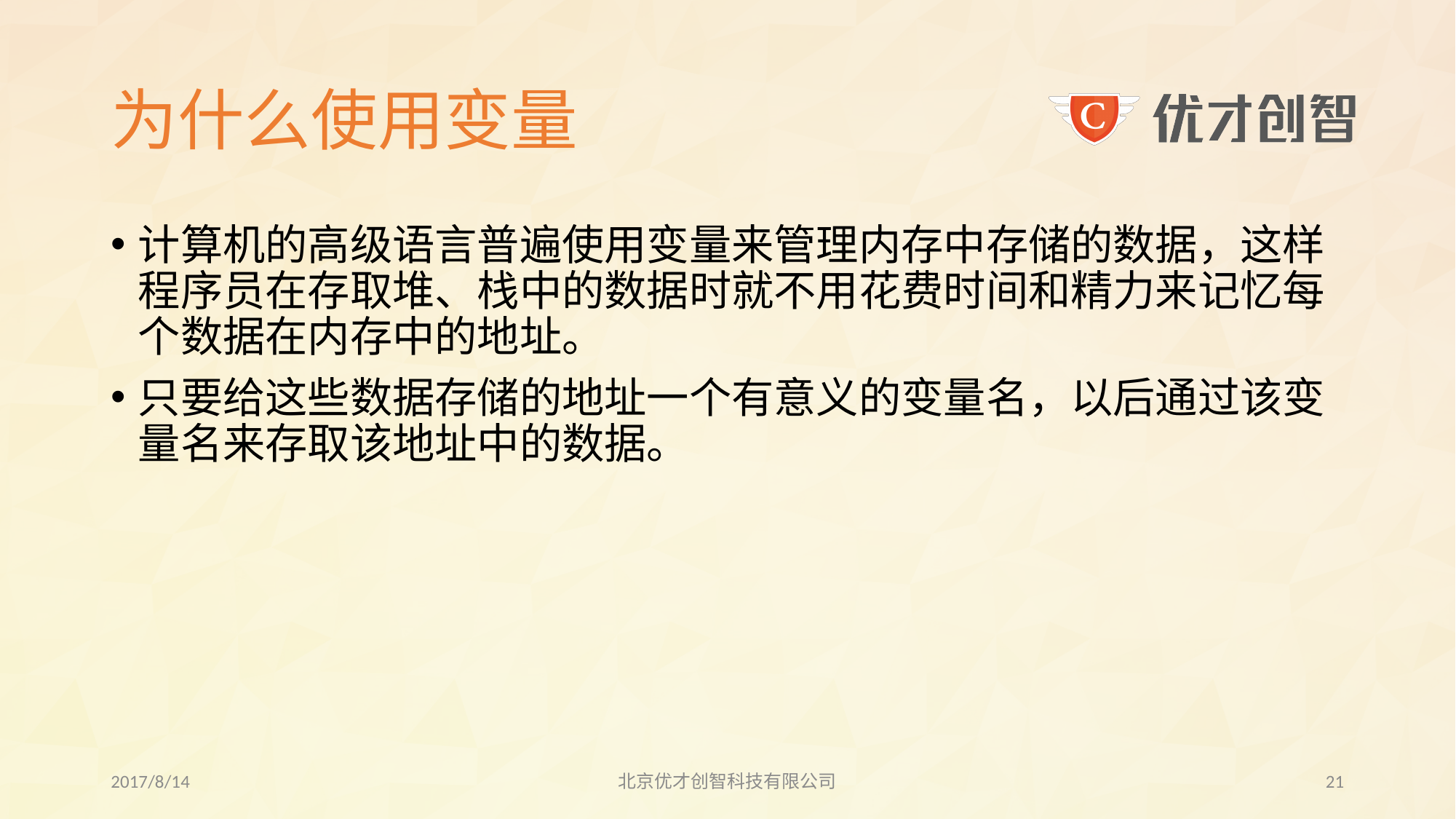

# 为什么使用变量
计算机的高级语言普遍使用变量来管理内存中存储的数据，这样程序员在存取堆、栈中的数据时就不用花费时间和精力来记忆每个数据在内存中的地址。
只要给这些数据存储的地址一个有意义的变量名，以后通过该变量名来存取该地址中的数据。
2017/8/14
北京优才创智科技有限公司
21